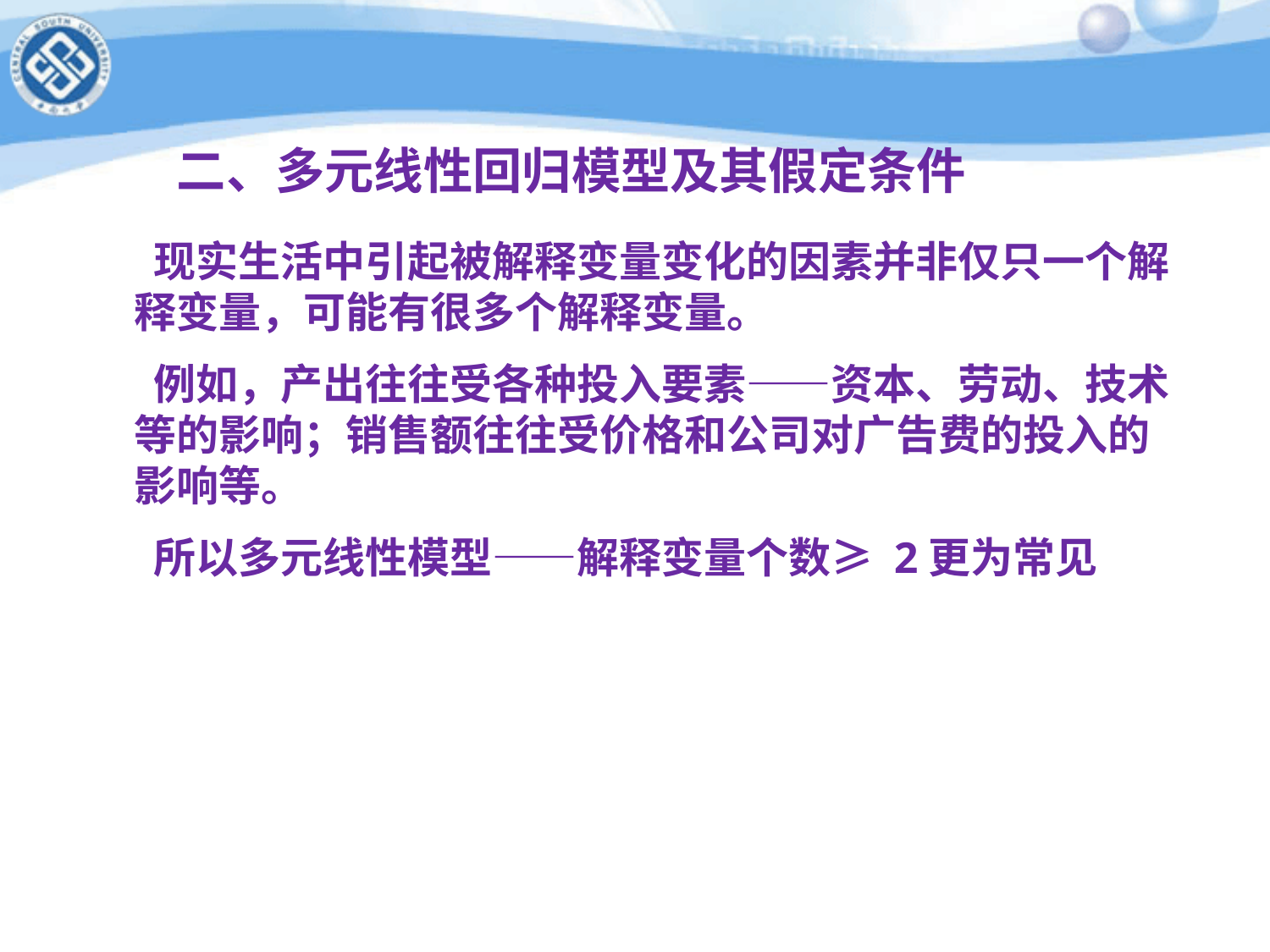

# 二、多元线性回归模型及其假定条件
      现实生活中引起被解释变量变化的因素并非仅只一个解释变量，可能有很多个解释变量。
      例如，产出往往受各种投入要素——资本、劳动、技术等的影响；销售额往往受价格和公司对广告费的投入的影响等。
      所以多元线性模型——解释变量个数≥ 2更为常见